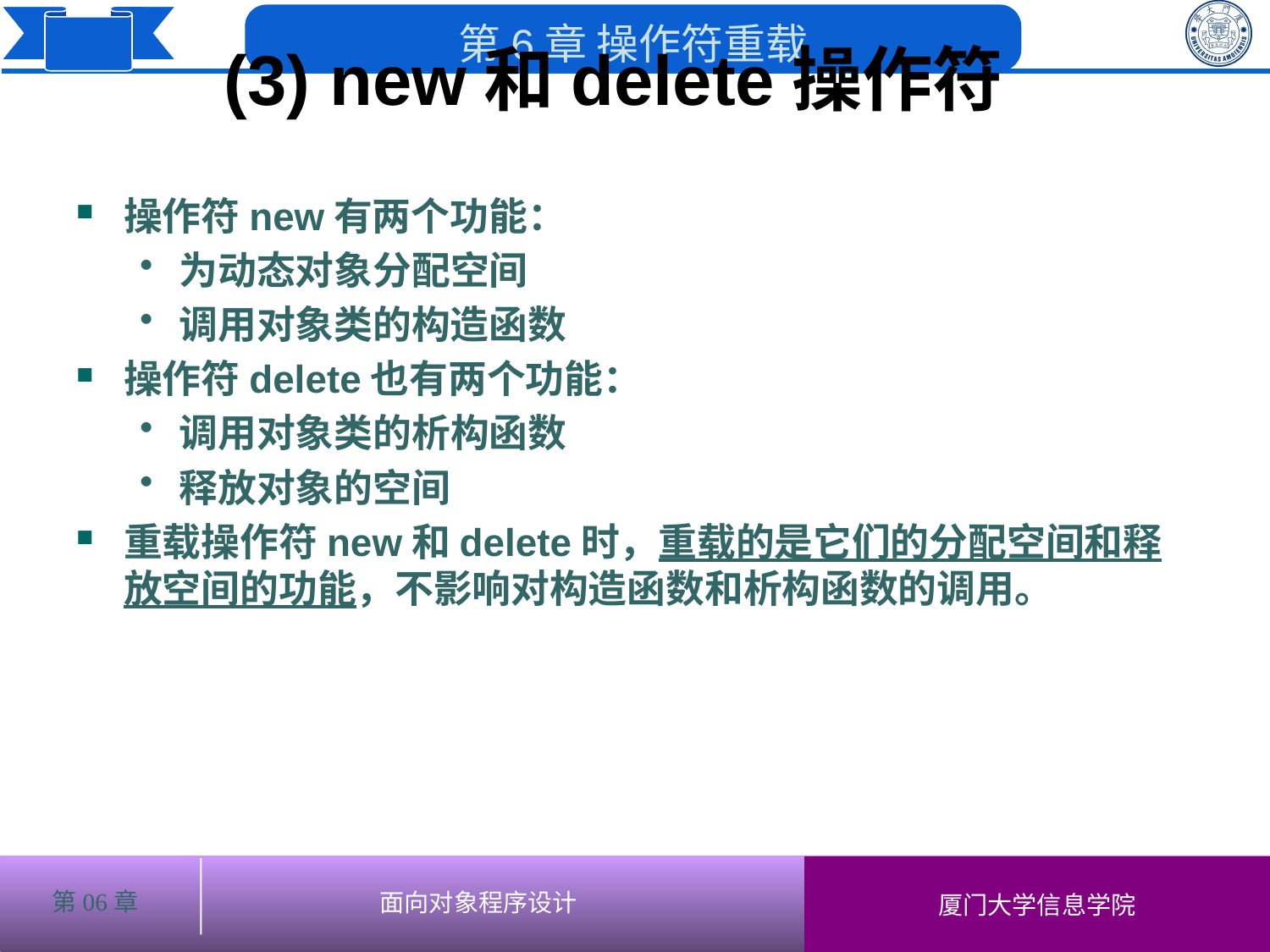

(3) new和delete操作符
操作符new有两个功能：
为动态对象分配空间
调用对象类的构造函数
操作符delete也有两个功能：
调用对象类的析构函数
释放对象的空间
重载操作符new和delete时，重载的是它们的分配空间和释放空间的功能，不影响对构造函数和析构函数的调用。
37